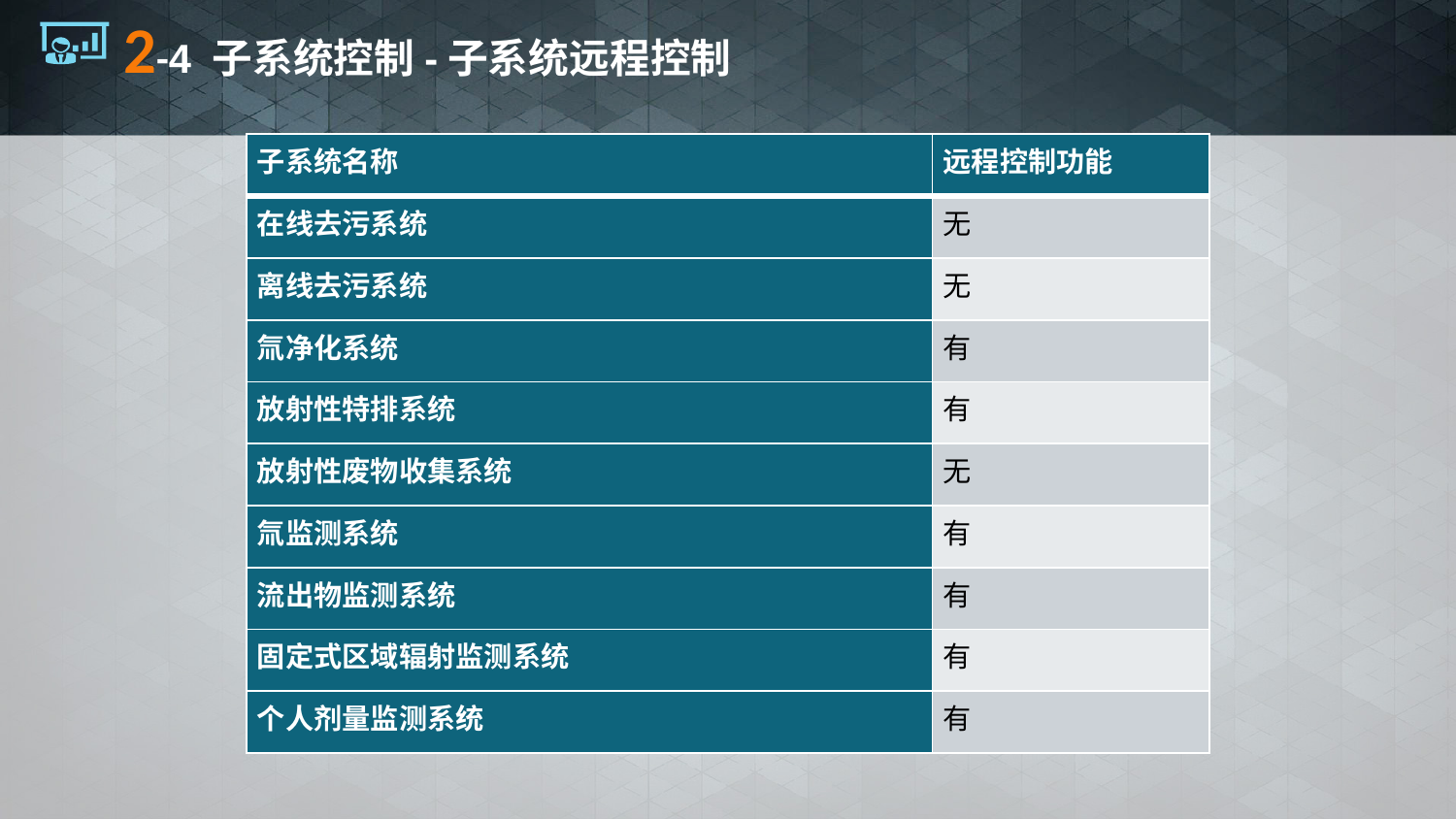

# 2-4 子系统控制-子系统远程控制

| 子系统名称 | 远程控制功能 |
| --- | --- |
| 在线去污系统 | 无 |
| 离线去污系统 | 无 |
| 氚净化系统 | 有 |
| 放射性特排系统 | 有 |
| 放射性废物收集系统 | 无 |
| 氚监测系统 | 有 |
| 流出物监测系统 | 有 |
| 固定式区域辐射监测系统 | 有 |
| 个人剂量监测系统 | 有 |